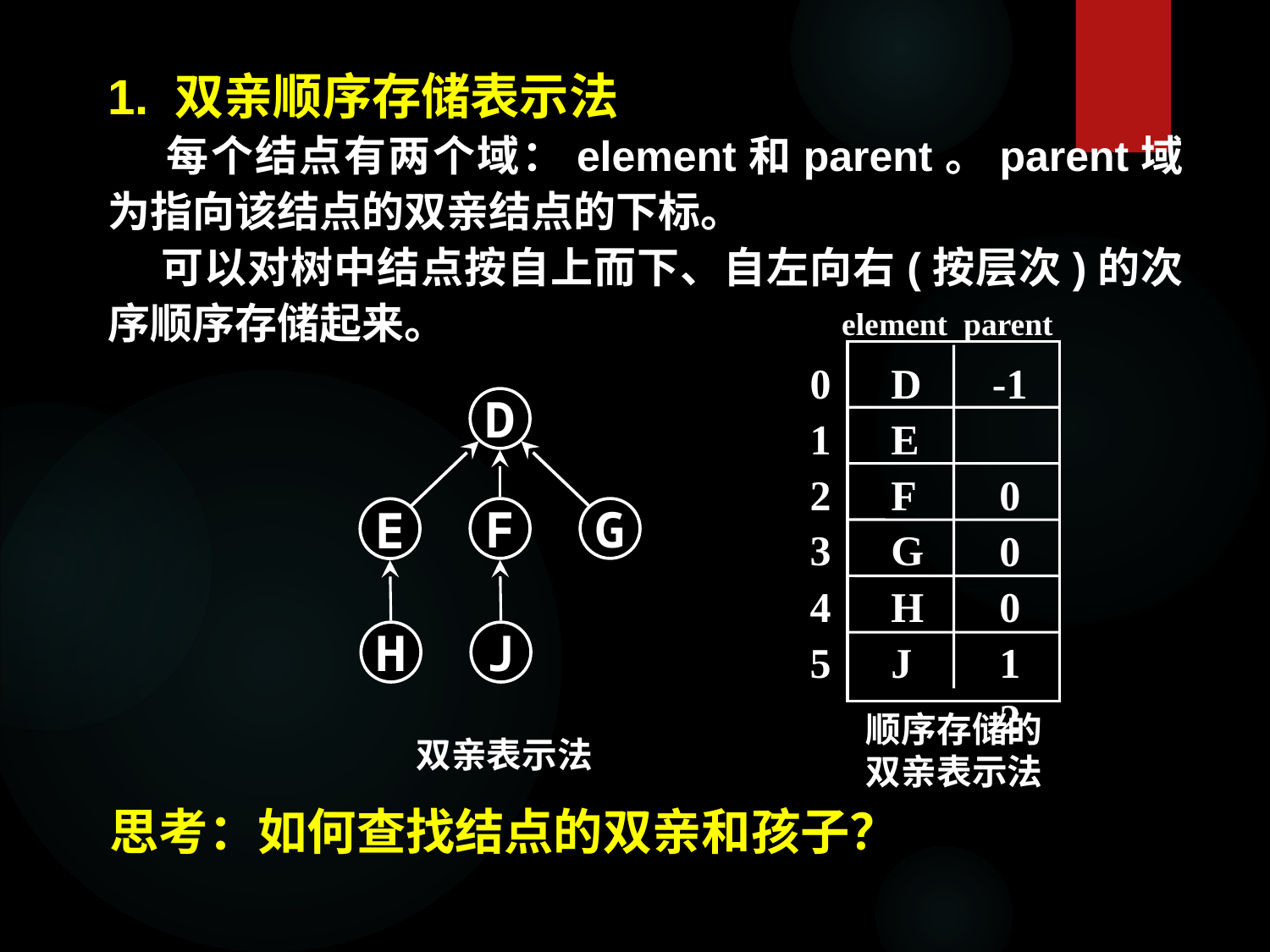

1. 双亲顺序存储表示法
    每个结点有两个域：element和parent。parent域为指向该结点的双亲结点的下标。
    可以对树中结点按自上而下、自左向右(按层次)的次序顺序存储起来。
element  parent

012345
DEFGHJ
-1   00012
顺序存储的双亲表示法
D
F
G
E
H
J
双亲表示法
思考：如何查找结点的双亲和孩子？